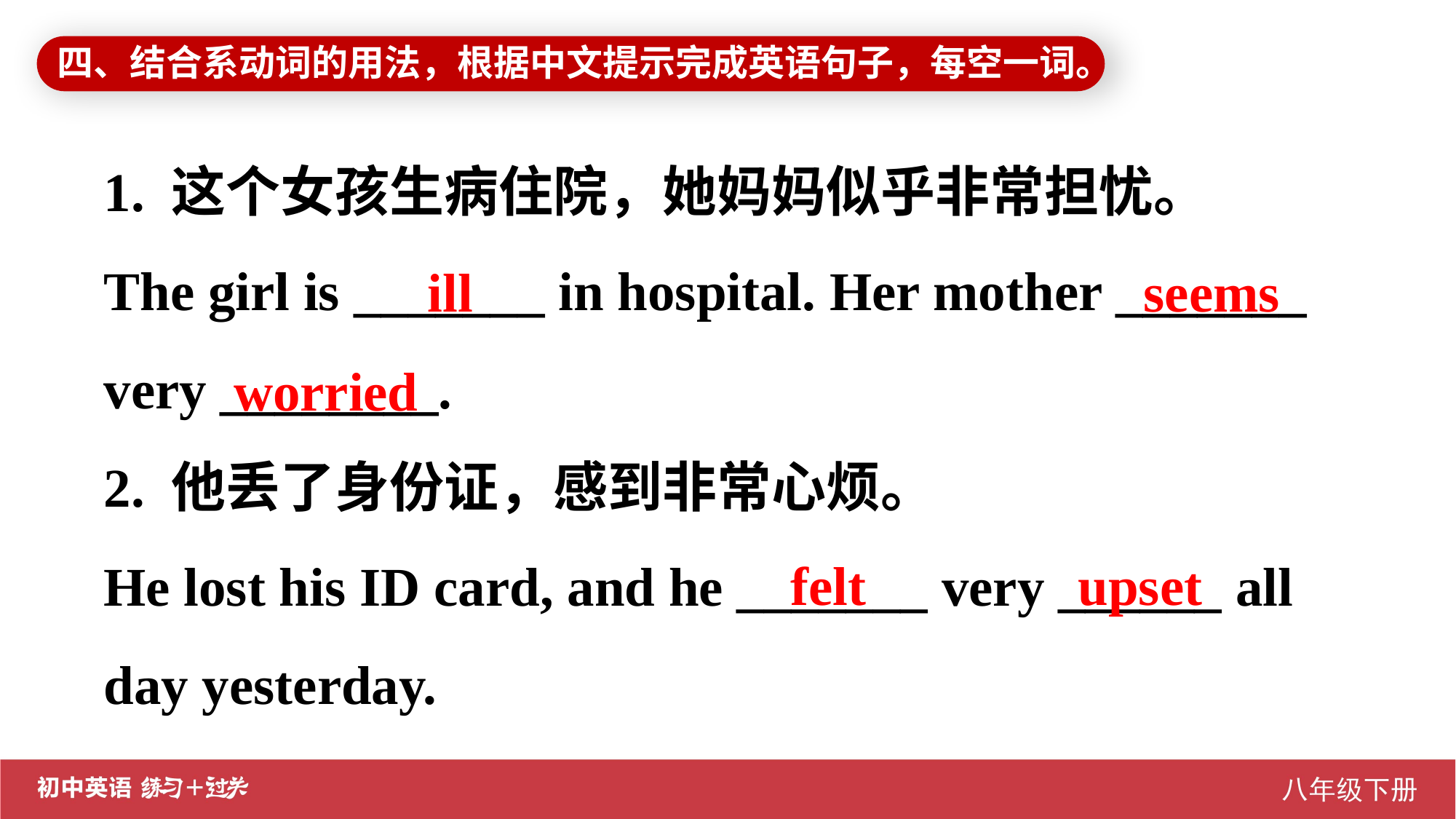

四、结合系动词的用法，根据中文提示完成英语句子，每空一词。

1. 这个女孩生病住院，她妈妈似乎非常担忧。
The girl is _______ in hospital. Her mother _______ very ________.
2. 他丢了身份证，感到非常心烦。
He lost his ID card, and he _______ very ______ all day yesterday.
ill
seems
worried
felt
upset